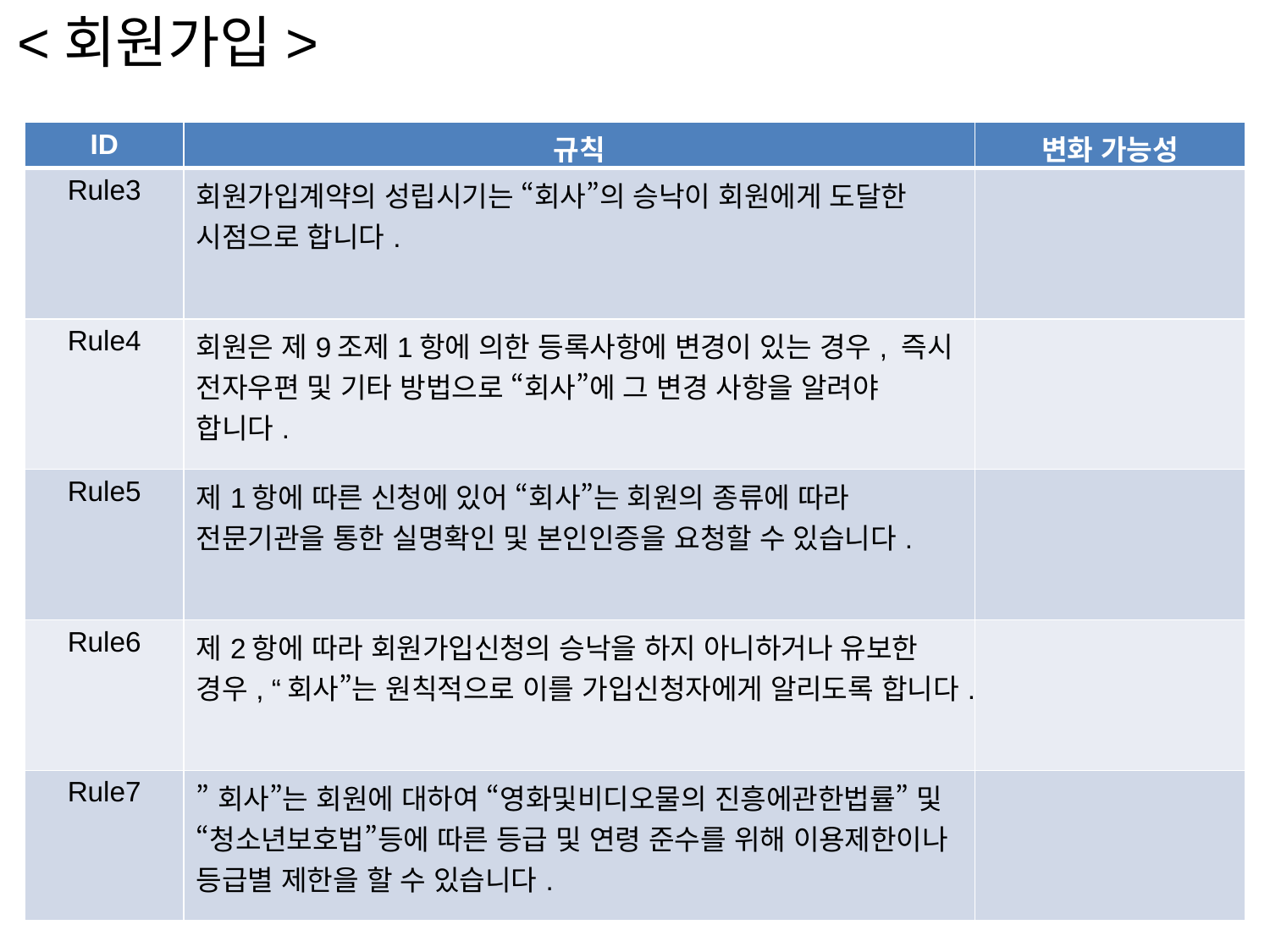

<회원가입>
| ID | 규칙 | 변화 가능성 |
| --- | --- | --- |
| Rule3 | 회원가입계약의 성립시기는 “회사”의 승낙이 회원에게 도달한 시점으로 합니다. |  |
| Rule4 | 회원은 제9조제1항에 의한 등록사항에 변경이 있는 경우, 즉시 전자우편 및 기타 방법으로 “회사”에 그 변경 사항을 알려야 합니다. |  |
| Rule5 | 제1항에 따른 신청에 있어 “회사”는 회원의 종류에 따라 전문기관을 통한 실명확인 및 본인인증을 요청할 수 있습니다. |  |
| Rule6 | 제2항에 따라 회원가입신청의 승낙을 하지 아니하거나 유보한 경우, “회사”는 원칙적으로 이를 가입신청자에게 알리도록 합니다. |  |
| Rule7 | ”회사”는 회원에 대하여 “영화및비디오물의 진흥에관한법률” 및 “청소년보호법”등에 따른 등급 및 연령 준수를 위해 이용제한이나 등급별 제한을 할 수 있습니다. |  |